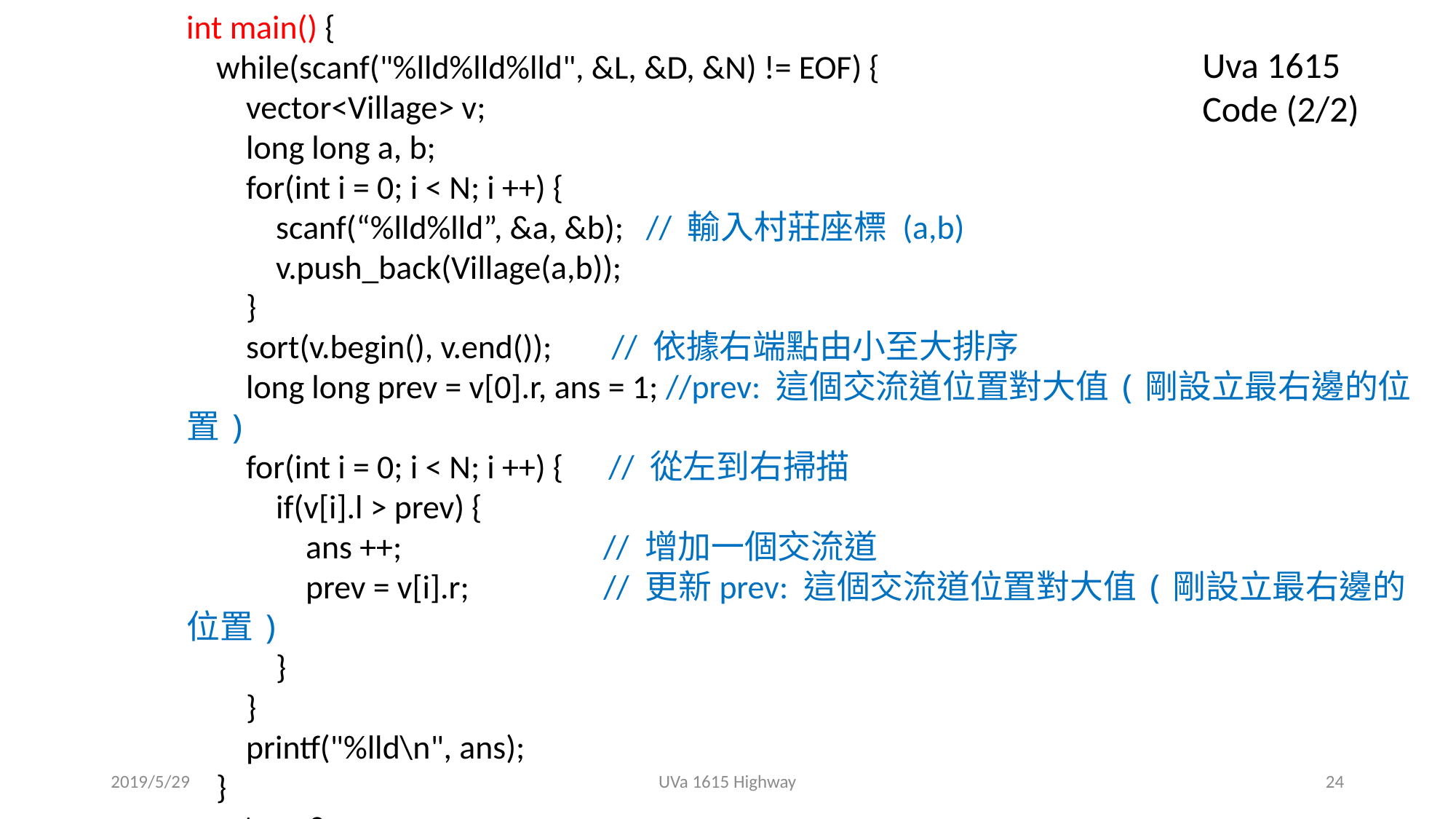

int main() {
    while(scanf("%lld%lld%lld", &L, &D, &N) != EOF) {
        vector<Village> v;
        long long a, b;
        for(int i = 0; i < N; i ++) {
            scanf(“%lld%lld”, &a, &b);   // 輸入村莊座標 (a,b)
            v.push_back(Village(a,b));
        }
        sort(v.begin(), v.end());        // 依據右端點由小至大排序
        long long prev = v[0].r, ans = 1; //prev: 這個交流道位置對大值(剛設立最右邊的位置)
        for(int i = 0; i < N; i ++) {      // 從左到右掃描
            if(v[i].l > prev) {
                ans ++;                           // 增加一個交流道
                prev = v[i].r;                  // 更新prev: 這個交流道位置對大值(剛設立最右邊的位置)
            }
        }
        printf("%lld\n", ans);
    }
    return 0;
}
Uva 1615 Code (2/2)
2019/5/29
UVa 1615 Highway
24